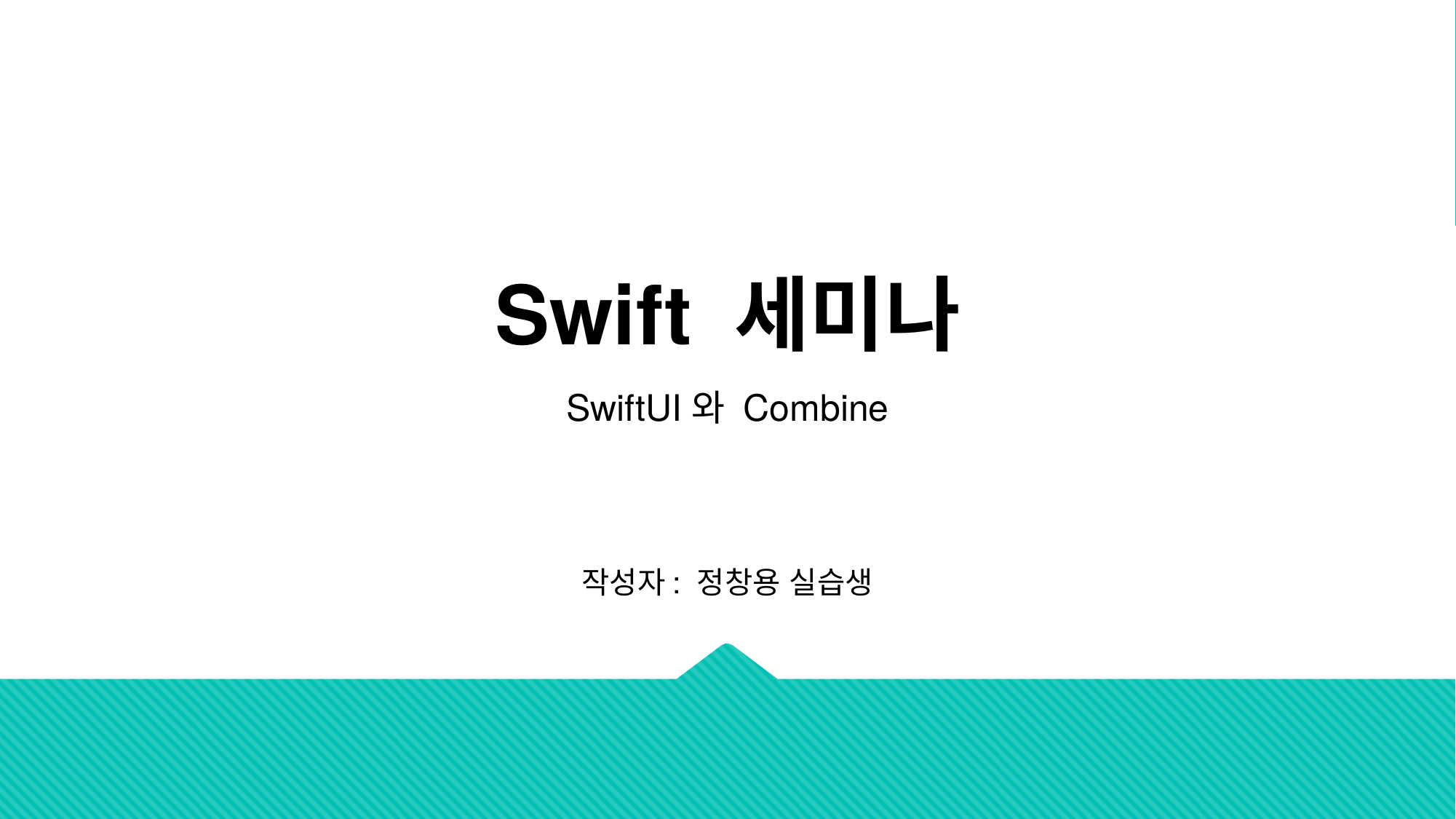

Swift 세미나
SwiftUI와 Combine
작성자: 정창용 실습생

1